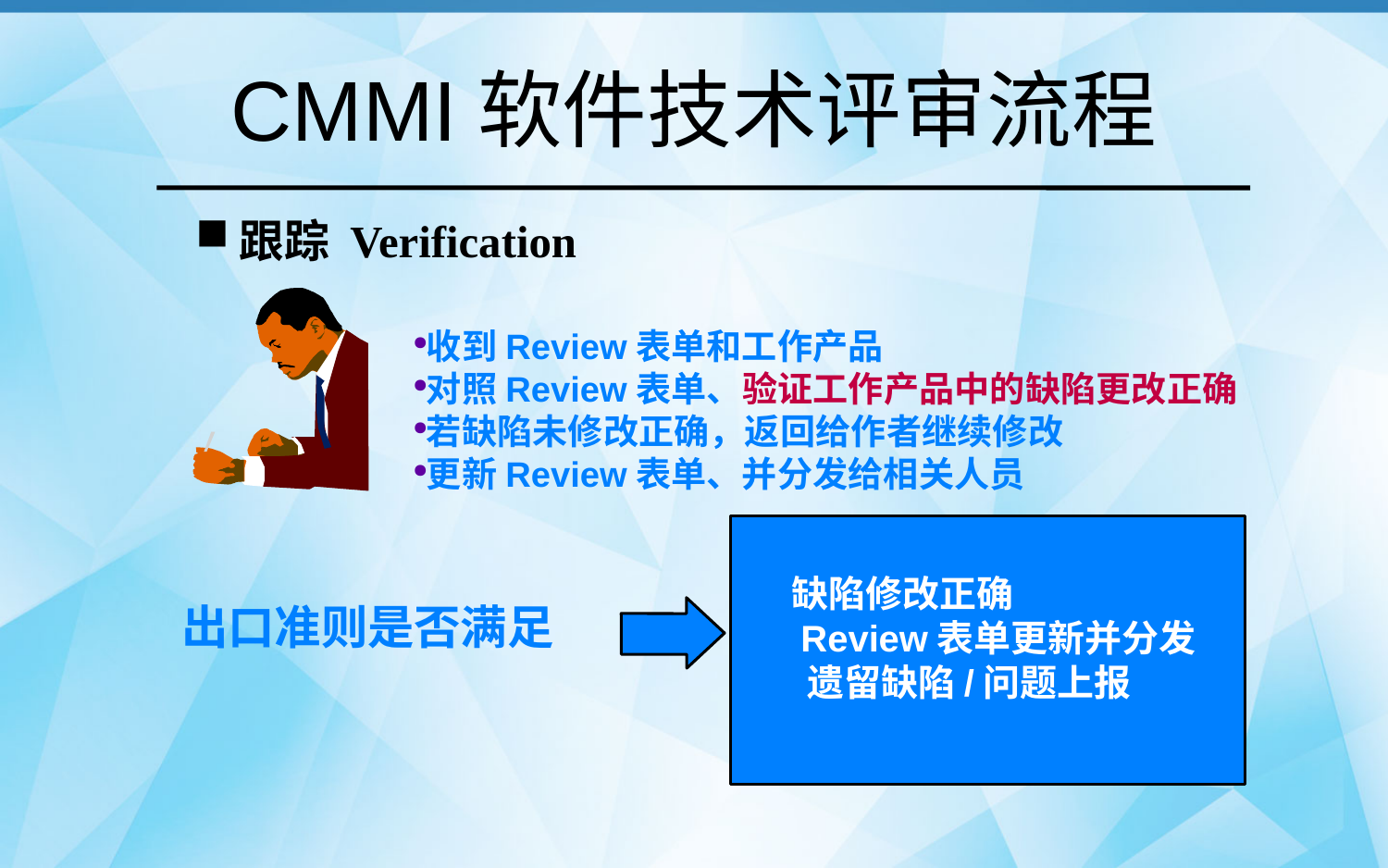

# CMMI软件技术评审流程

跟踪 Verification

收到Review表单和工作产品
对照Review表单、验证工作产品中的缺陷更改正确
若缺陷未修改正确，返回给作者继续修改
更新Review表单、并分发给相关人员

缺陷修改正确
Review表单更新并分发
遗留缺陷/问题上报

出口准则是否满足